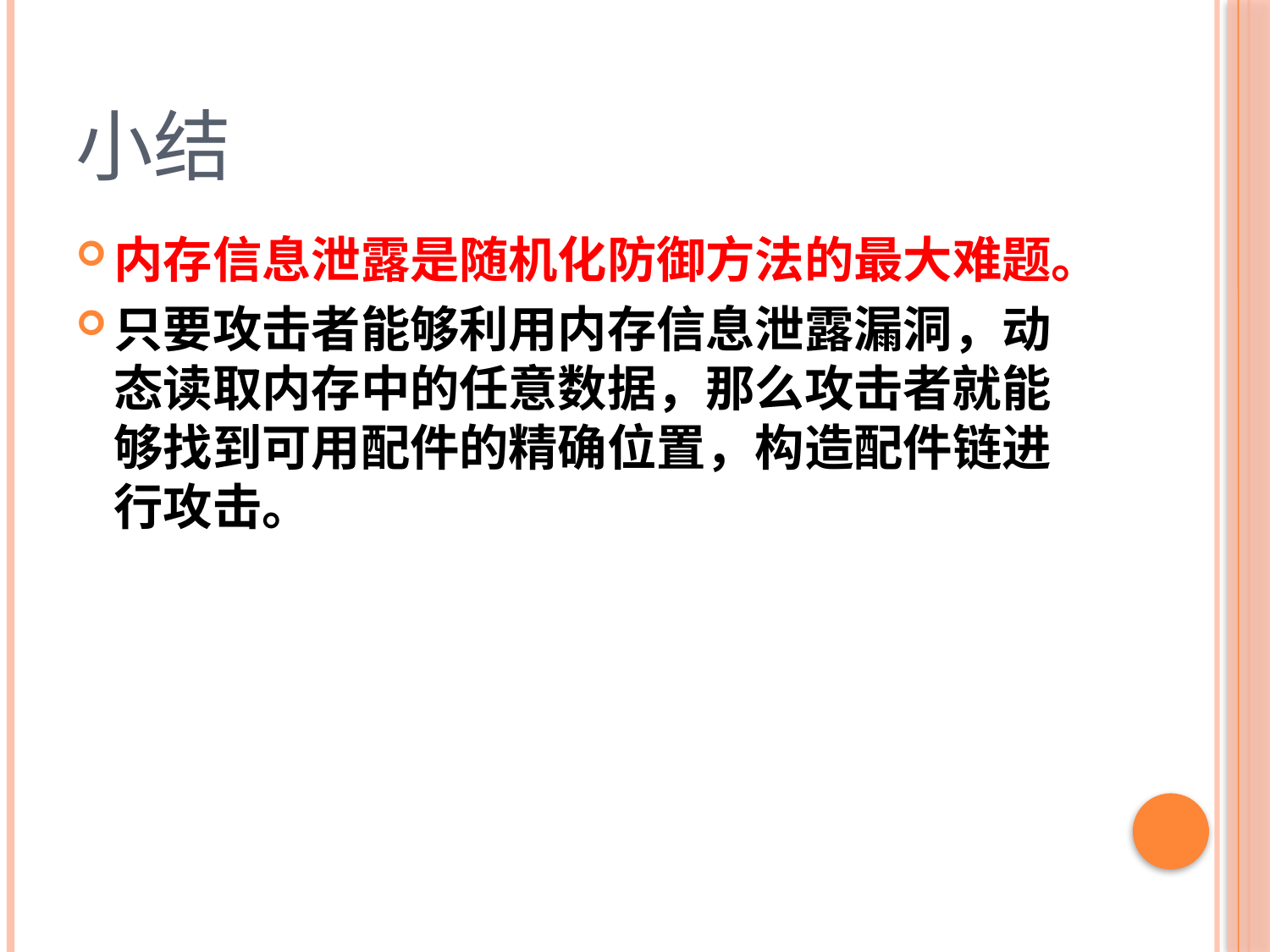

# 小结
内存信息泄露是随机化防御方法的最大难题。
只要攻击者能够利用内存信息泄露漏洞，动态读取内存中的任意数据，那么攻击者就能够找到可用配件的精确位置，构造配件链进行攻击。